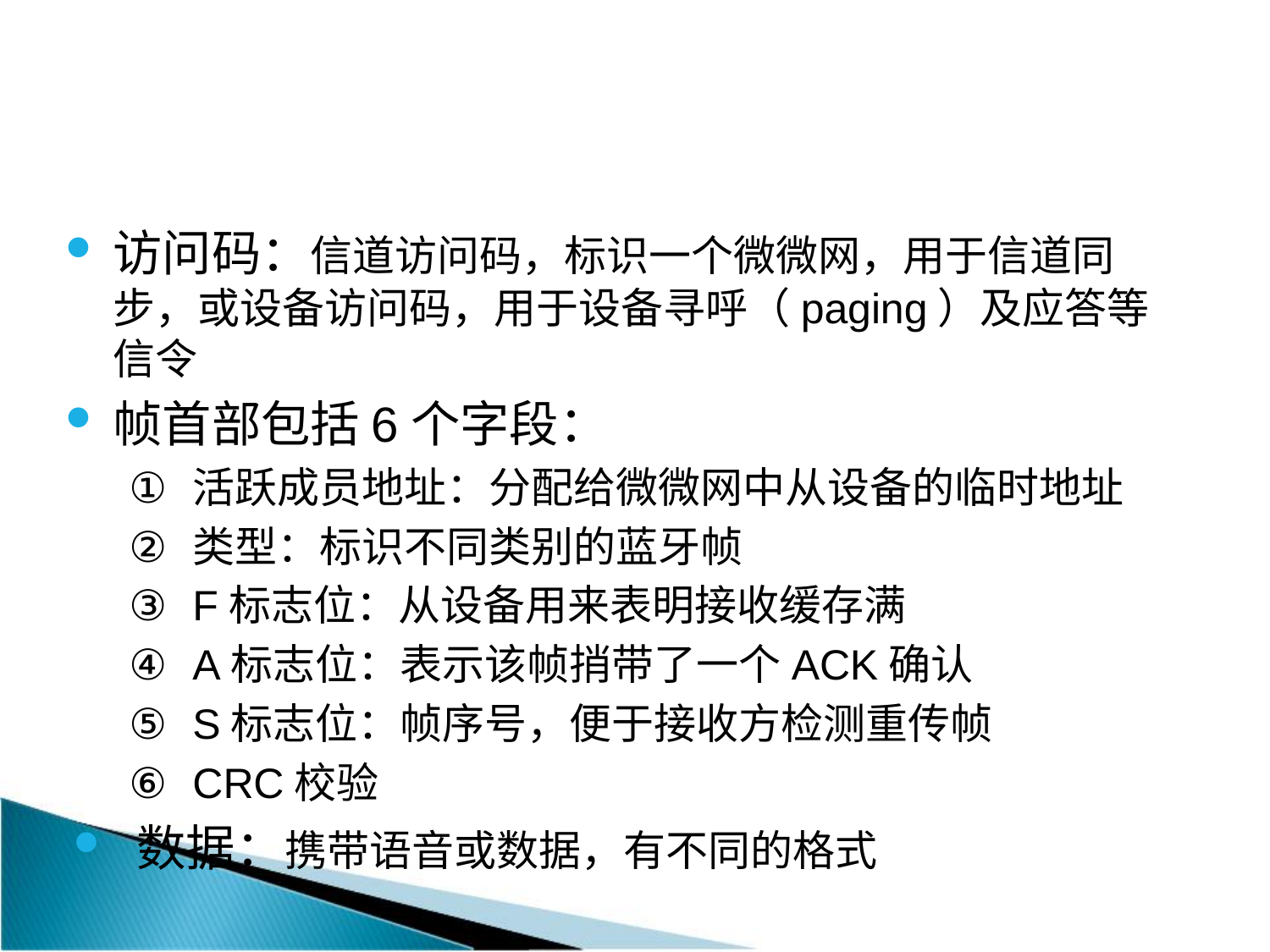

#
访问码：信道访问码，标识一个微微网，用于信道同步，或设备访问码，用于设备寻呼（paging）及应答等信令
帧首部包括6个字段：
活跃成员地址：分配给微微网中从设备的临时地址
类型：标识不同类别的蓝牙帧
F标志位：从设备用来表明接收缓存满
A标志位：表示该帧捎带了一个ACK确认
S标志位：帧序号，便于接收方检测重传帧
CRC校验
数据：携带语音或数据，有不同的格式